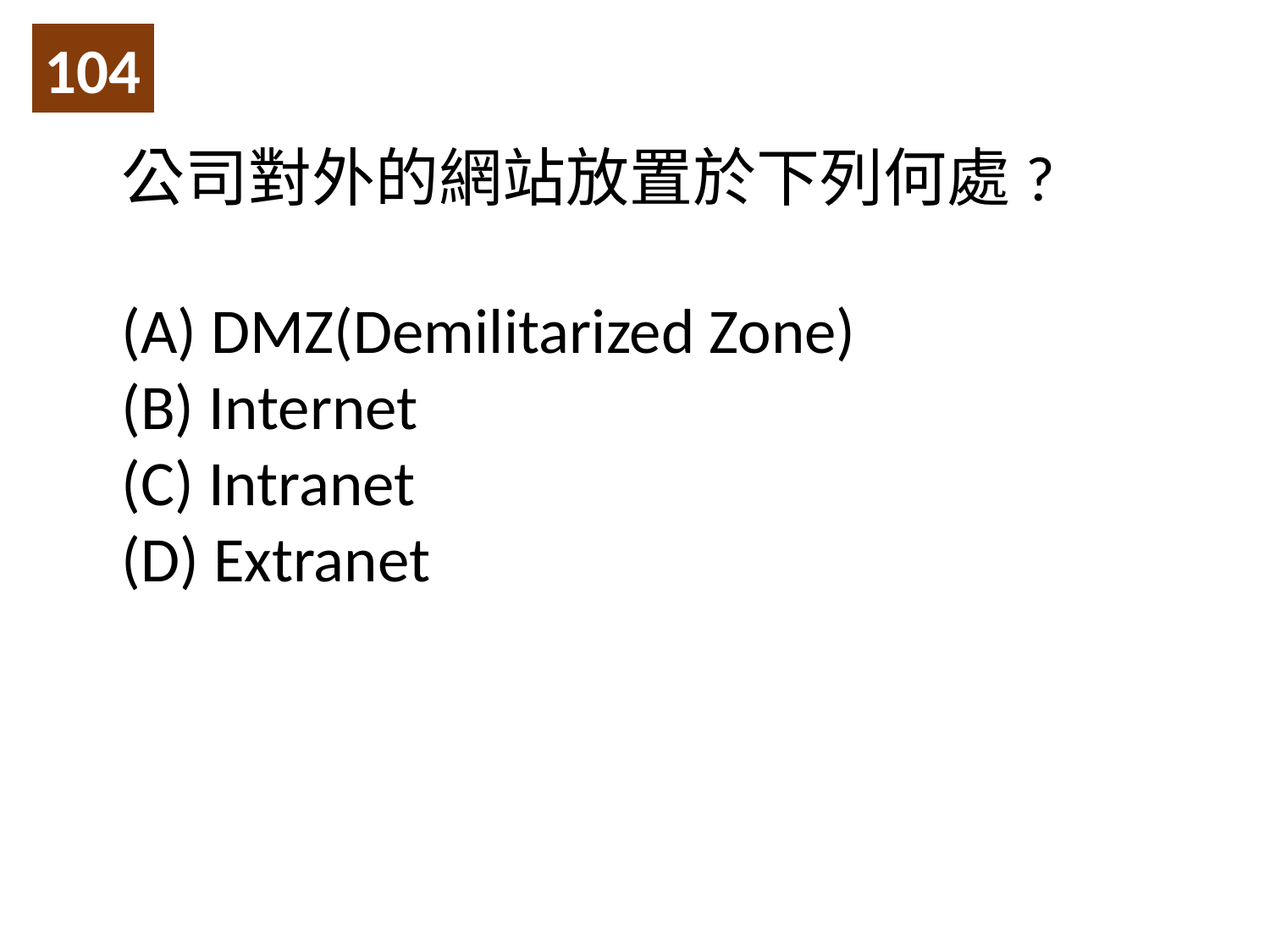

104
公司對外的網站放置於下列何處?

(A) DMZ(Demilitarized Zone)
(B) Internet
(C) Intranet
(D) Extranet